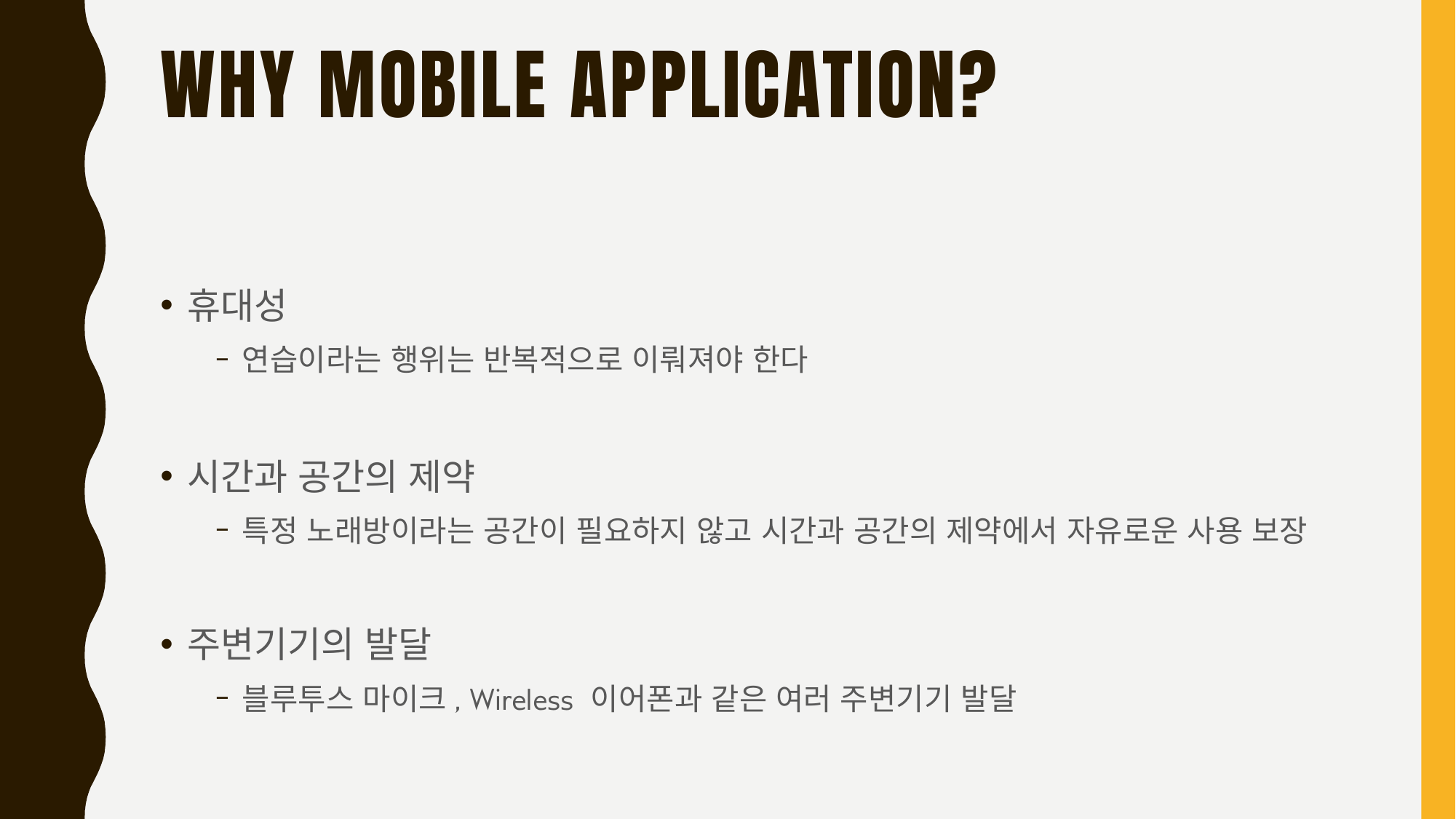

# Why mobile application?
휴대성
연습이라는 행위는 반복적으로 이뤄져야 한다

시간과 공간의 제약
특정 노래방이라는 공간이 필요하지 않고 시간과 공간의 제약에서 자유로운 사용 보장

주변기기의 발달
블루투스 마이크, Wireless 이어폰과 같은 여러 주변기기 발달